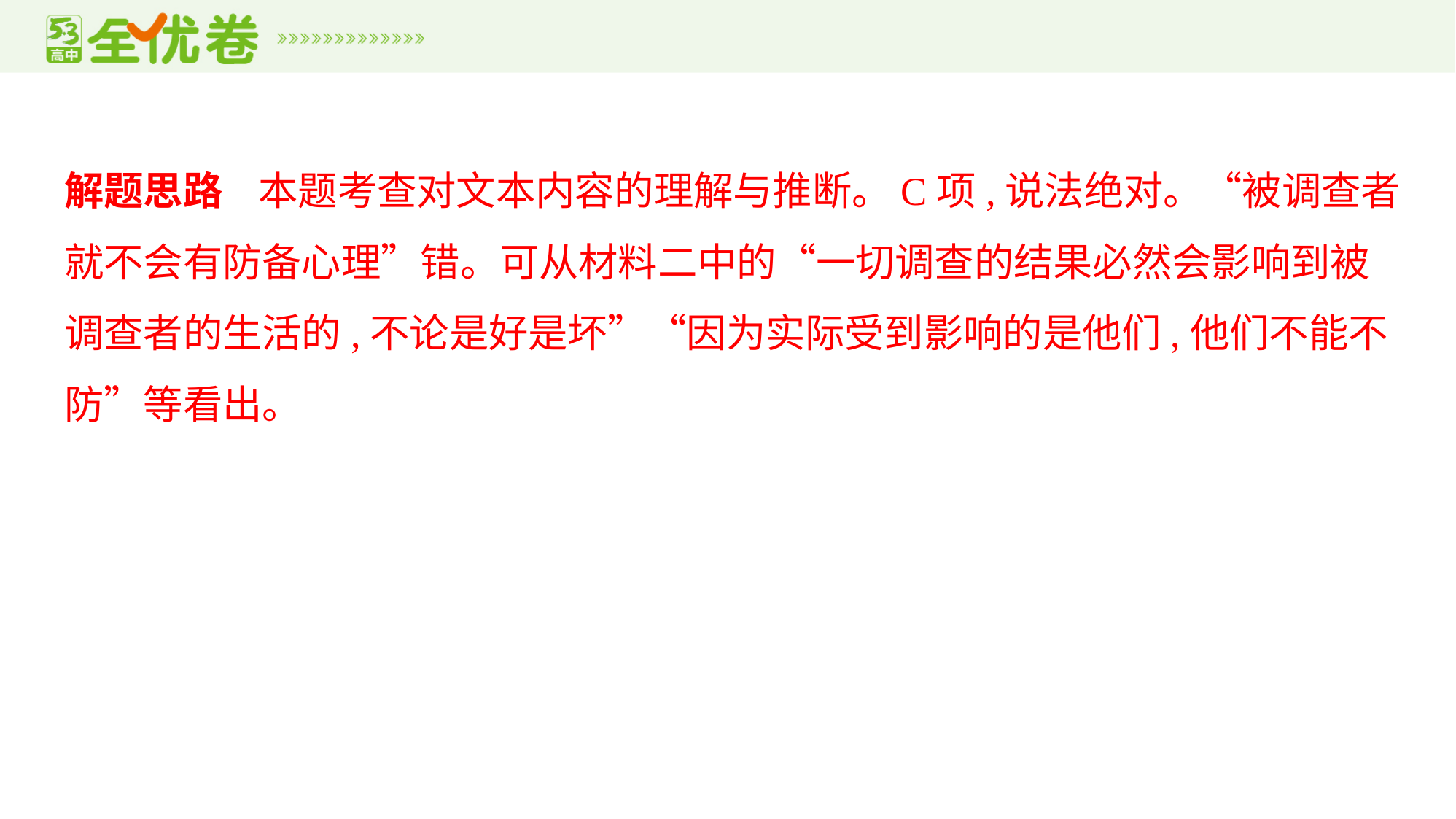

解题思路    本题考查对文本内容的理解与推断。C项,说法绝对。“被调查者
就不会有防备心理”错。可从材料二中的“一切调查的结果必然会影响到被
调查者的生活的,不论是好是坏”“因为实际受到影响的是他们,他们不能不
防”等看出。